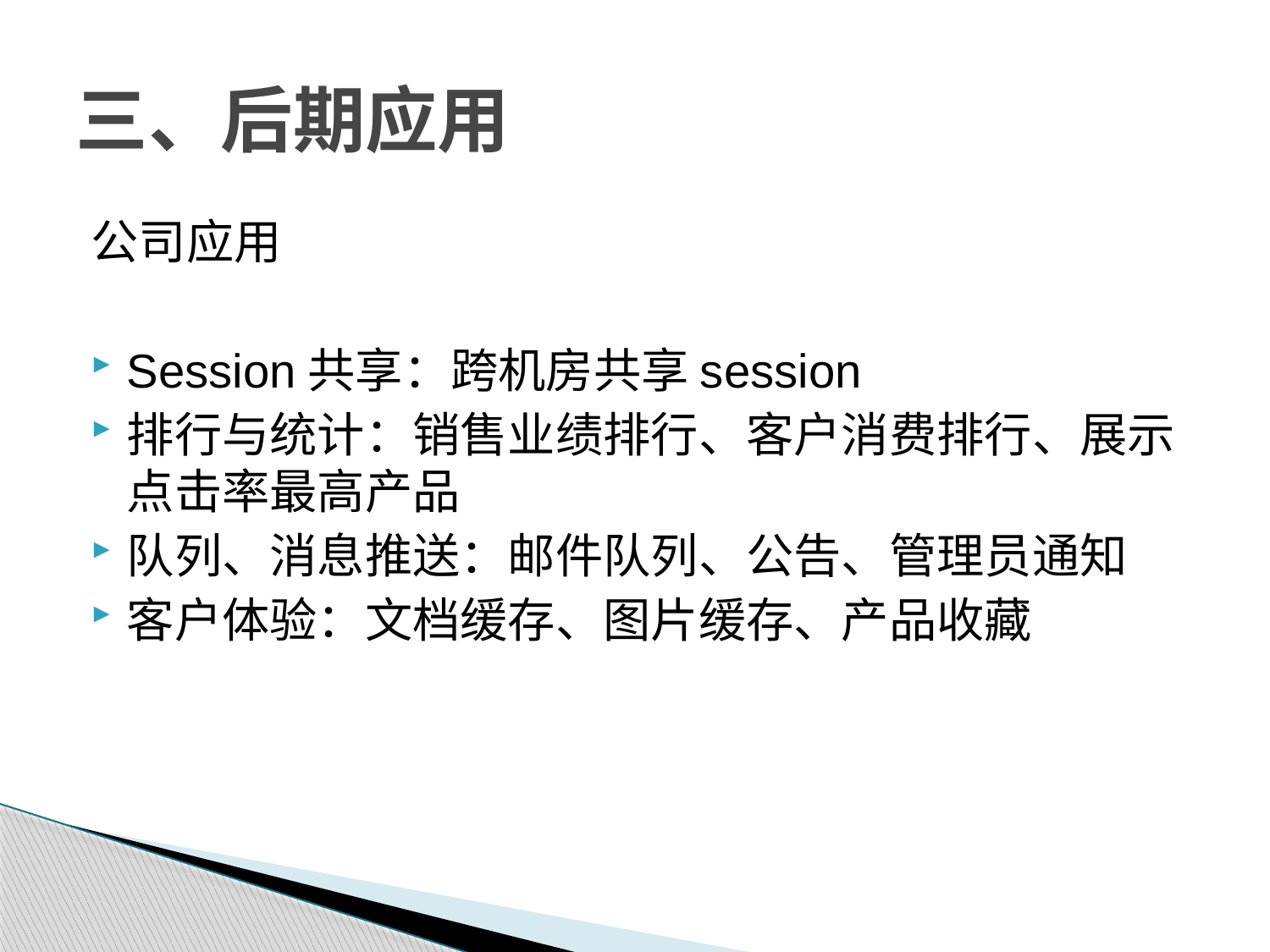

# 三、后期应用
公司应用

Session共享：跨机房共享session
排行与统计：销售业绩排行、客户消费排行、展示点击率最高产品
队列、消息推送：邮件队列、公告、管理员通知
客户体验：文档缓存、图片缓存、产品收藏